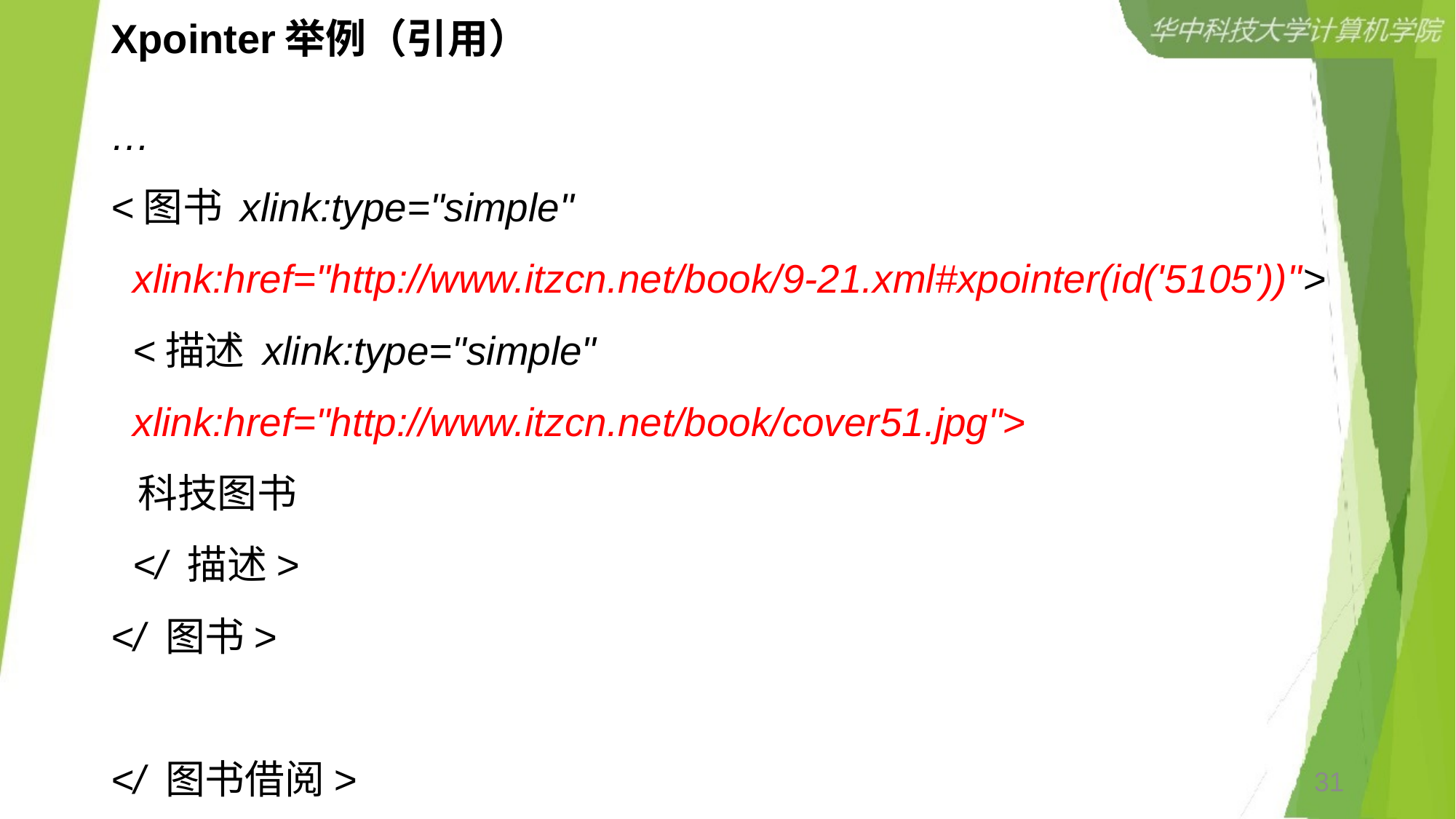

# Xpointer举例（引用）
…
<图书 xlink:type="simple"
  xlink:href="http://www.itzcn.net/book/9-21.xml#xpointer(id('5105'))">
  <描述 xlink:type="simple"
  xlink:href="http://www.itzcn.net/book/cover51.jpg">
  科技图书
  </ 描述>
</ 图书>

</ 图书借阅>
31